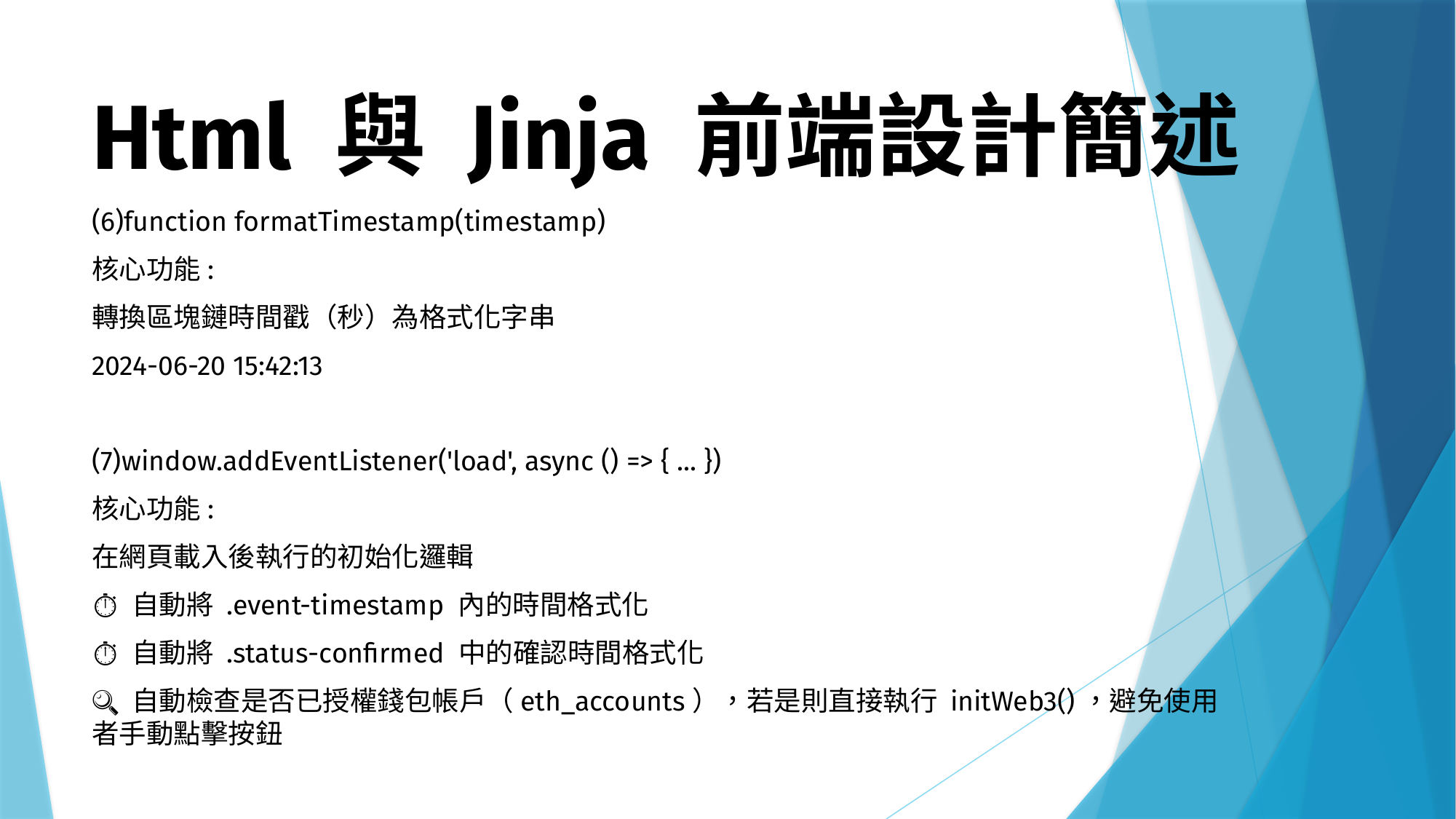

# Html 與 Jinja 前端設計簡述
(6)function formatTimestamp(timestamp)
核心功能:
轉換區塊鏈時間戳（秒）為格式化字串
2024-06-20 15:42:13

(7)window.addEventListener('load', async () => { ... })
核心功能:
在網頁載入後執行的初始化邏輯
⏱️ 自動將 .event-timestamp 內的時間格式化
⏱️ 自動將 .status-confirmed 中的確認時間格式化
🔍 自動檢查是否已授權錢包帳戶（eth_accounts），若是則直接執行 initWeb3()，避免使用者手動點擊按鈕